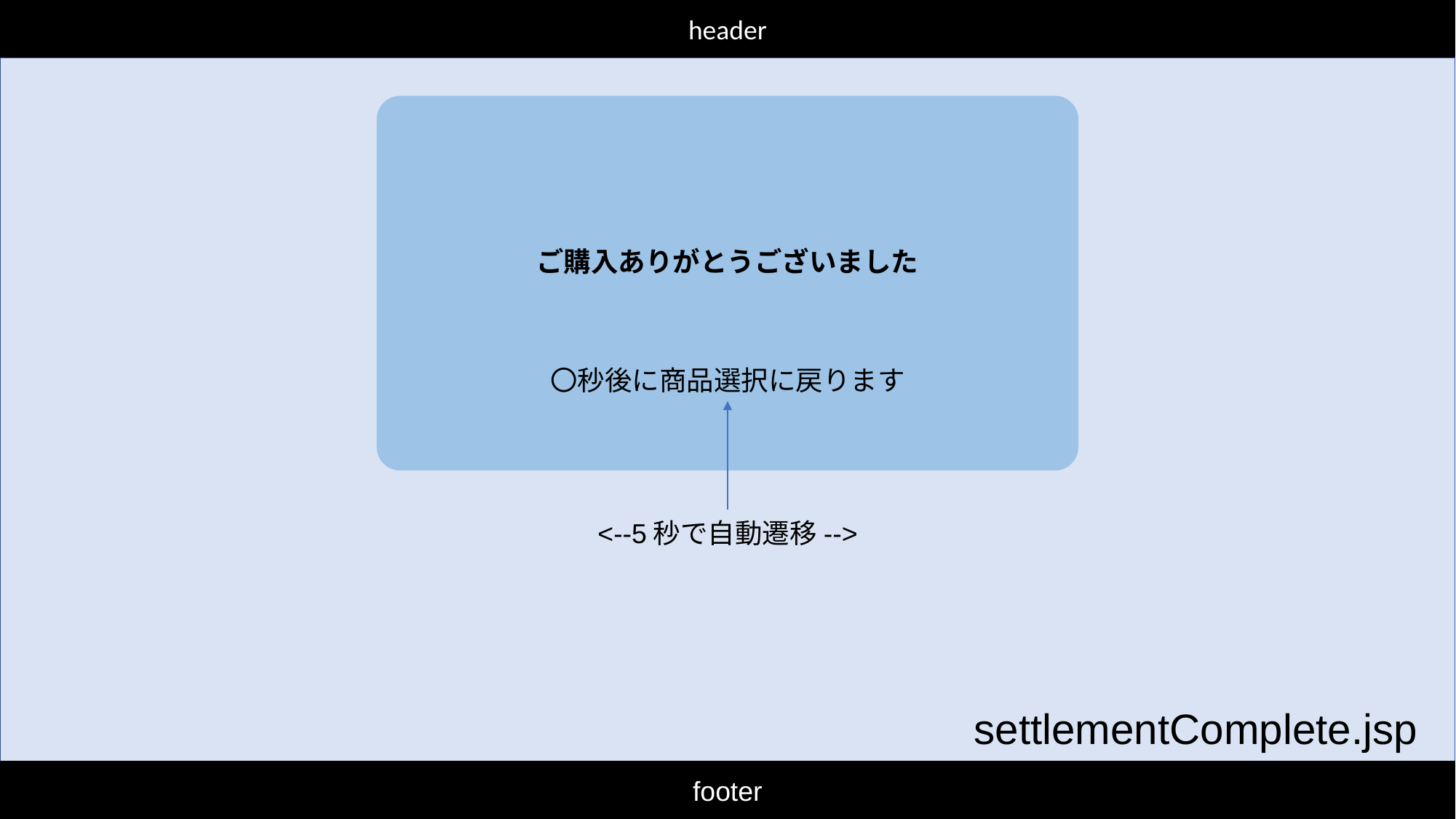

header

ご購入ありがとうございました
〇秒後に商品選択に戻ります
<--5秒で自動遷移-->
settlementComplete.jsp
footer